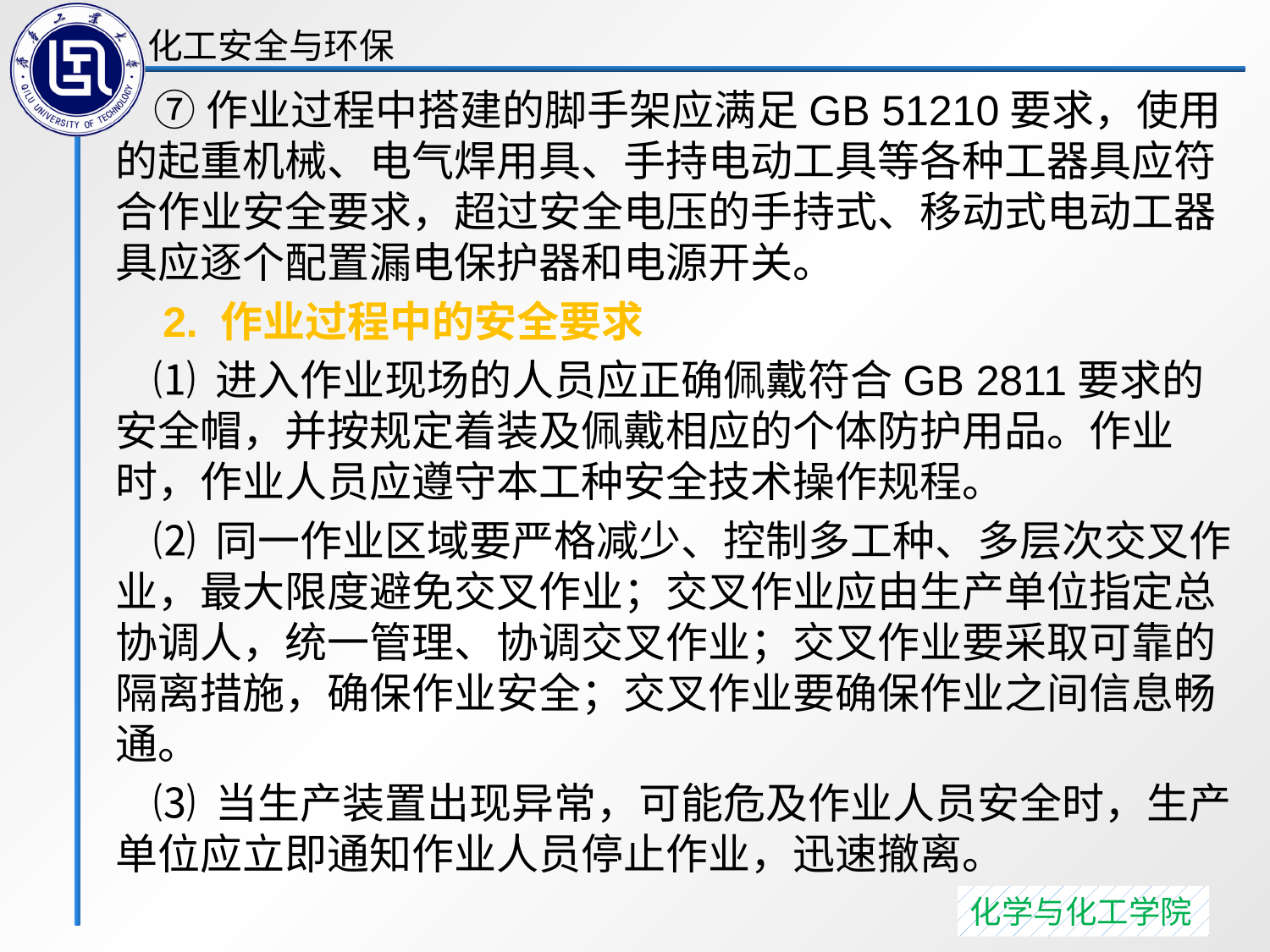

⑦作业过程中搭建的脚手架应满足GB 51210要求，使用的起重机械、电气焊用具、手持电动工具等各种工器具应符合作业安全要求，超过安全电压的手持式、移动式电动工器具应逐个配置漏电保护器和电源开关。
    2. 作业过程中的安全要求
    ⑴ 进入作业现场的人员应正确佩戴符合GB 2811要求的安全帽，并按规定着装及佩戴相应的个体防护用品。作业时，作业人员应遵守本工种安全技术操作规程。
    ⑵ 同一作业区域要严格减少、控制多工种、多层次交叉作业，最大限度避免交叉作业；交叉作业应由生产单位指定总协调人，统一管理、协调交叉作业；交叉作业要采取可靠的隔离措施，确保作业安全；交叉作业要确保作业之间信息畅通。
    ⑶ 当生产装置出现异常，可能危及作业人员安全时，生产单位应立即通知作业人员停止作业，迅速撤离。